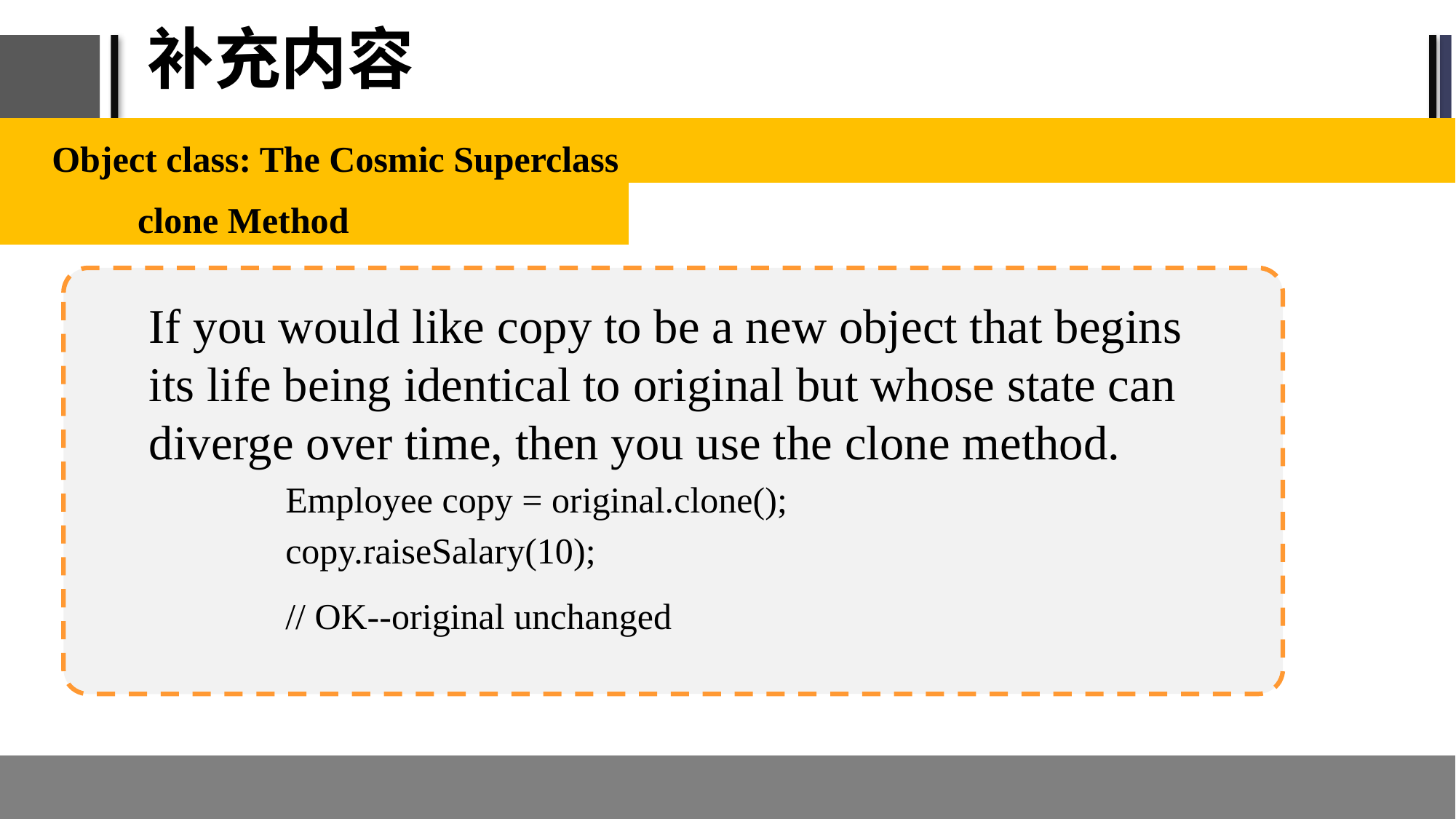

# 补充内容

Object class: The Cosmic Superclass

	clone Method

If you would like copy to be a new object that begins its life being identical to original but whose state can diverge over time, then you use the clone method.
               Employee copy = original.clone();
               copy.raiseSalary(10);
               // OK--original unchanged